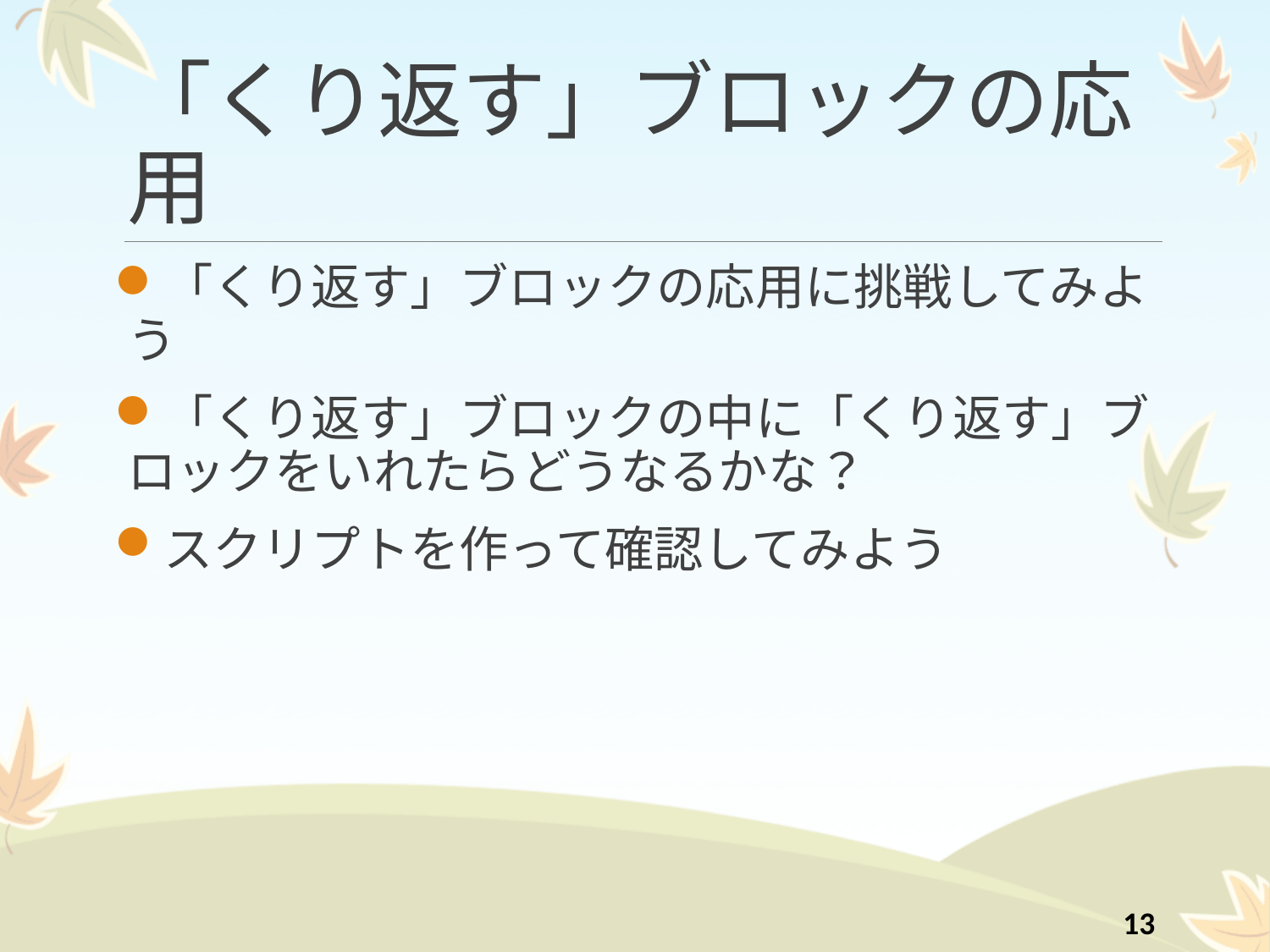

# 「くり返す」ブロックの応用
「くり返す」ブロックの応用に挑戦してみよう
「くり返す」ブロックの中に「くり返す」ブロックをいれたらどうなるかな？
スクリプトを作って確認してみよう
13